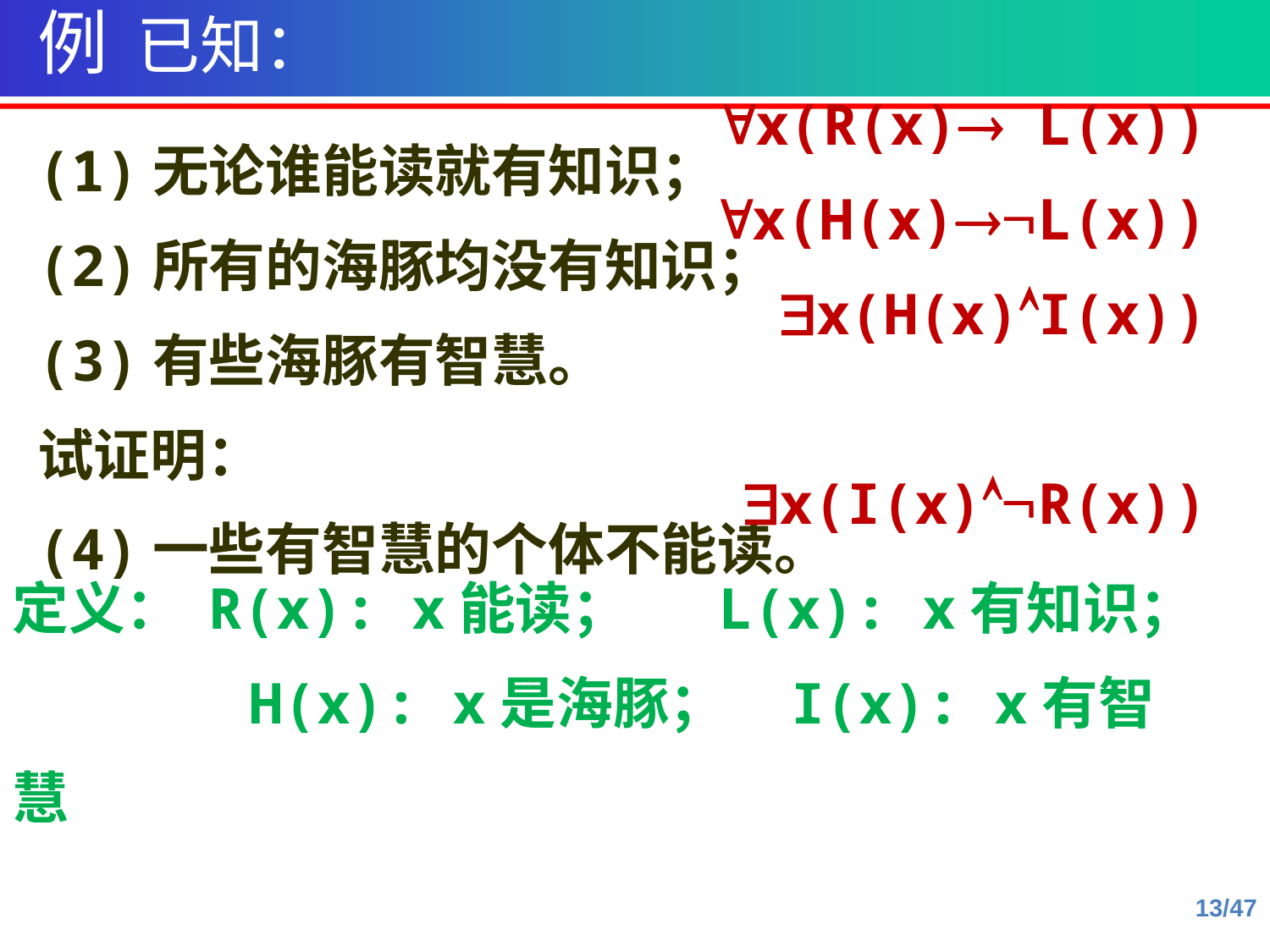

例   已知：
∀x(R(x)→ L(x))
∀x(H(x)→¬L(x))
∃x(H(x)∧I(x))

∃x(I(x)∧¬R(x))
定义： R(x): x能读；      L(x): x有知识；
       H(x): x是海豚；    I(x): x有智慧
(1)无论谁能读就有知识；
(2)所有的海豚均没有知识；
(3)有些海豚有智慧。
试证明：
(4)一些有智慧的个体不能读。
13/47